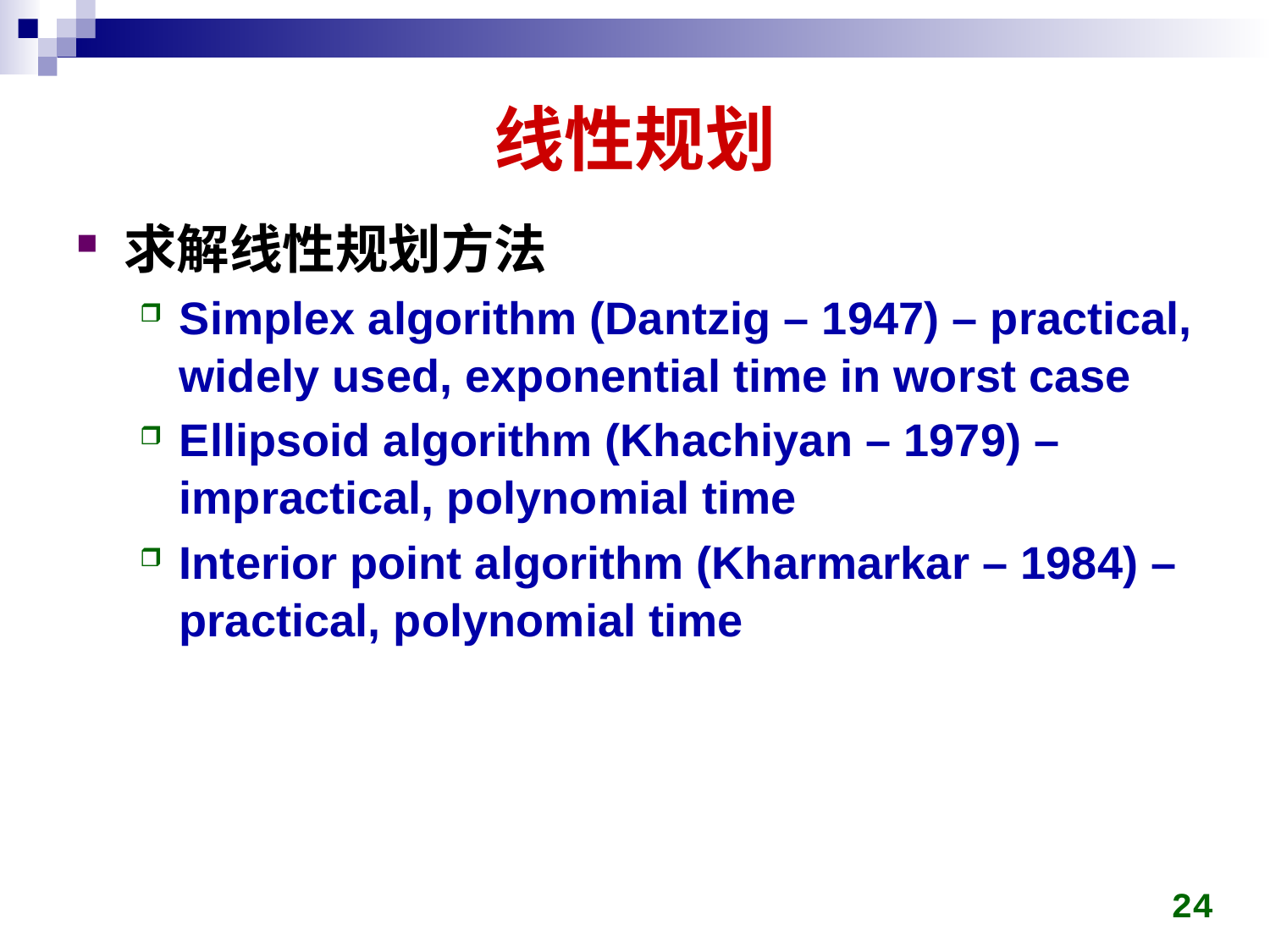

# 线性规划
求解线性规划方法
Simplex algorithm (Dantzig – 1947) – practical, widely used, exponential time in worst case
Ellipsoid algorithm (Khachiyan – 1979) – impractical, polynomial time
Interior point algorithm (Kharmarkar – 1984) – practical, polynomial time

24